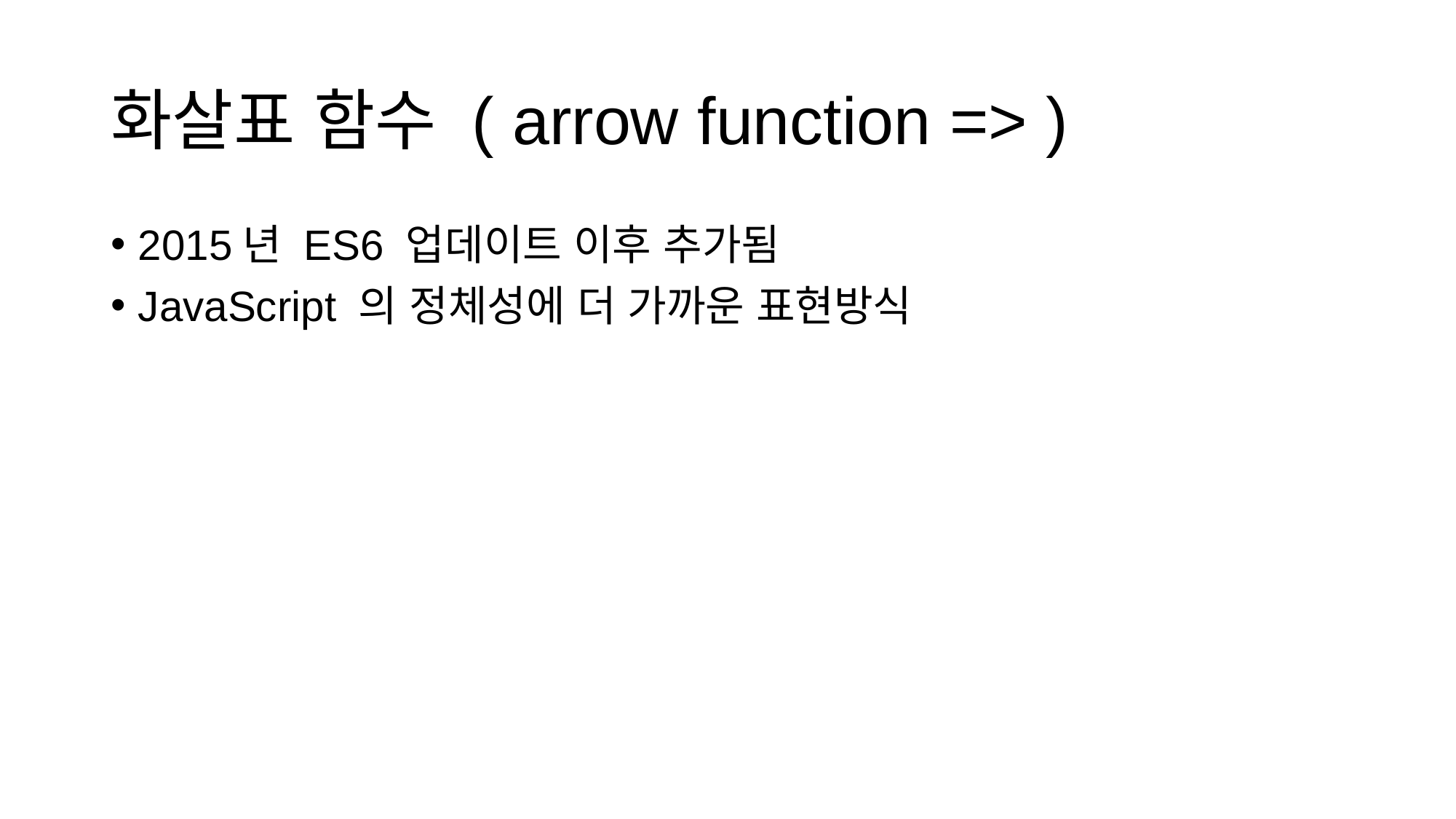

# 화살표 함수 ( arrow function => )
2015년 ES6 업데이트 이후 추가됨
JavaScript 의 정체성에 더 가까운 표현방식